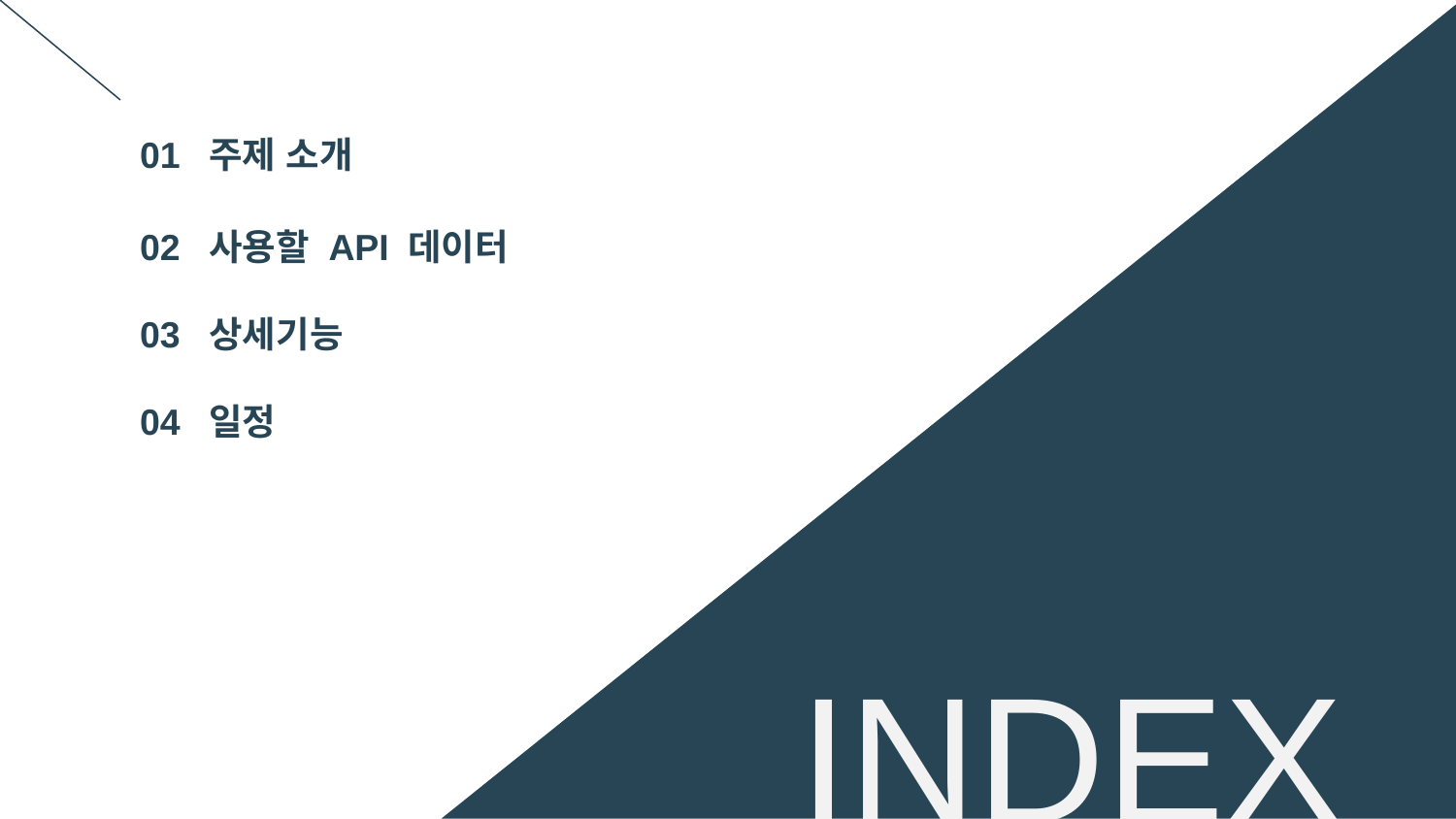

01  주제 소개

02  사용할 API 데이터

03  상세기능

04  일정

INDEX